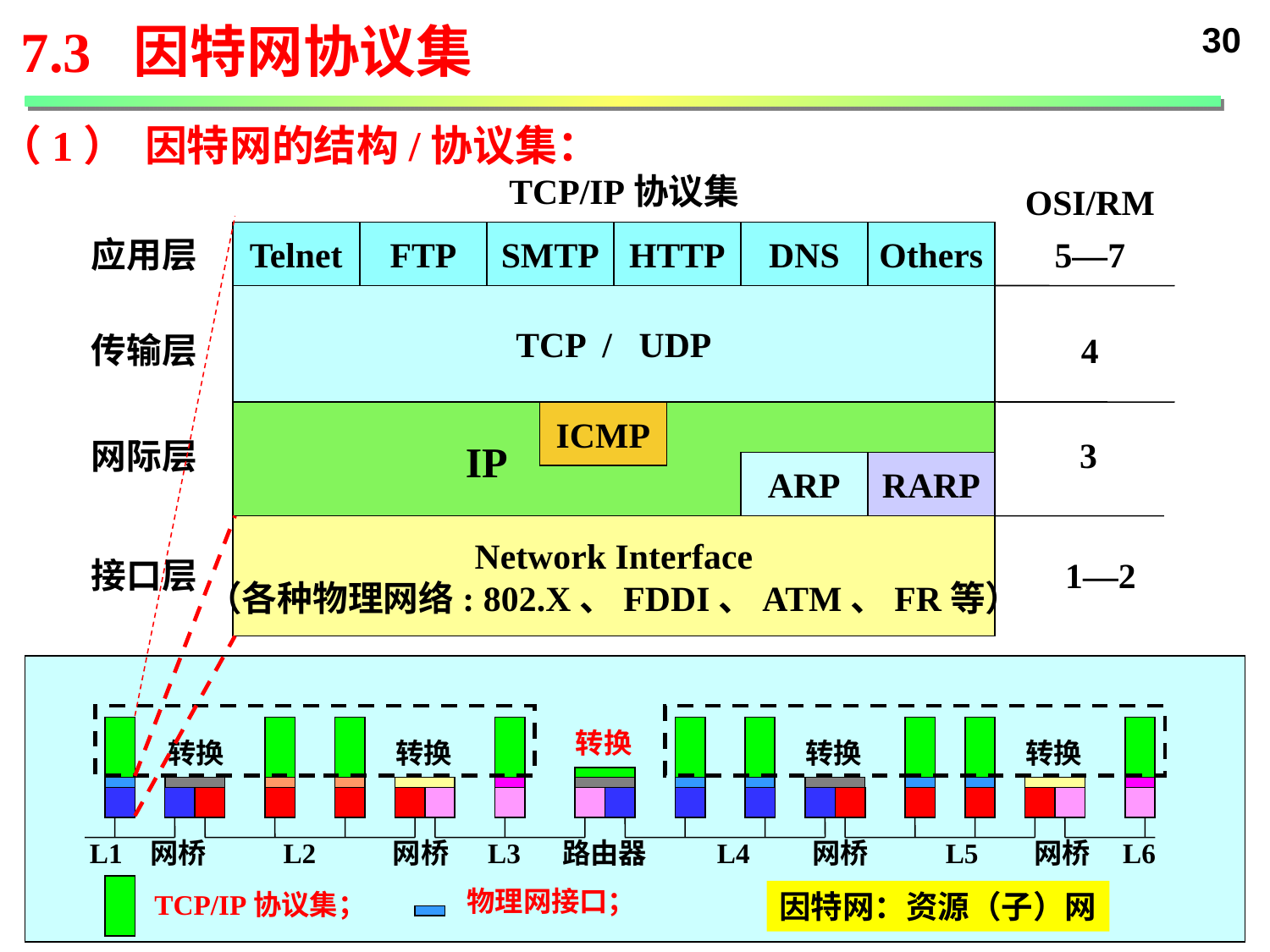

7.3  因特网协议集
30

（1）  因特网的结构/协议集：
TCP/IP协议集
OSI/RM

应用层
Telnet
FTP
SMTP
HTTP
DNS
Others
5—7
TCP  /   UDP

传输层
4

ICMP

3
网际层
IP
ARP
RARP

Network Interface
（各种物理网络: 802.X、FDDI、ATM、FR等）

接口层
1—2

转换
转换
转换
转换
转换

L1   网桥           L2          网桥     L3     路由器          L4        网桥           L5       网桥    L6

物理网接口；
TCP/IP协议集；

Telnet：远程登录；   FTP：文件传输；   SMTP：电子邮件；    DNS：域名系统；
HTTP：超文本传输；    TCP：传输控制协议；       UDP：用户数据报协议；
ICMP：网际报文控制；IP：网际协议；ARP：地址解析；RARP：反向地址解析。

特点：利用网络接口屏蔽不同子网的差异，定义相同的高层
          （IP之上层）协议，提供多种应用服务。
因特网：资源（子）网